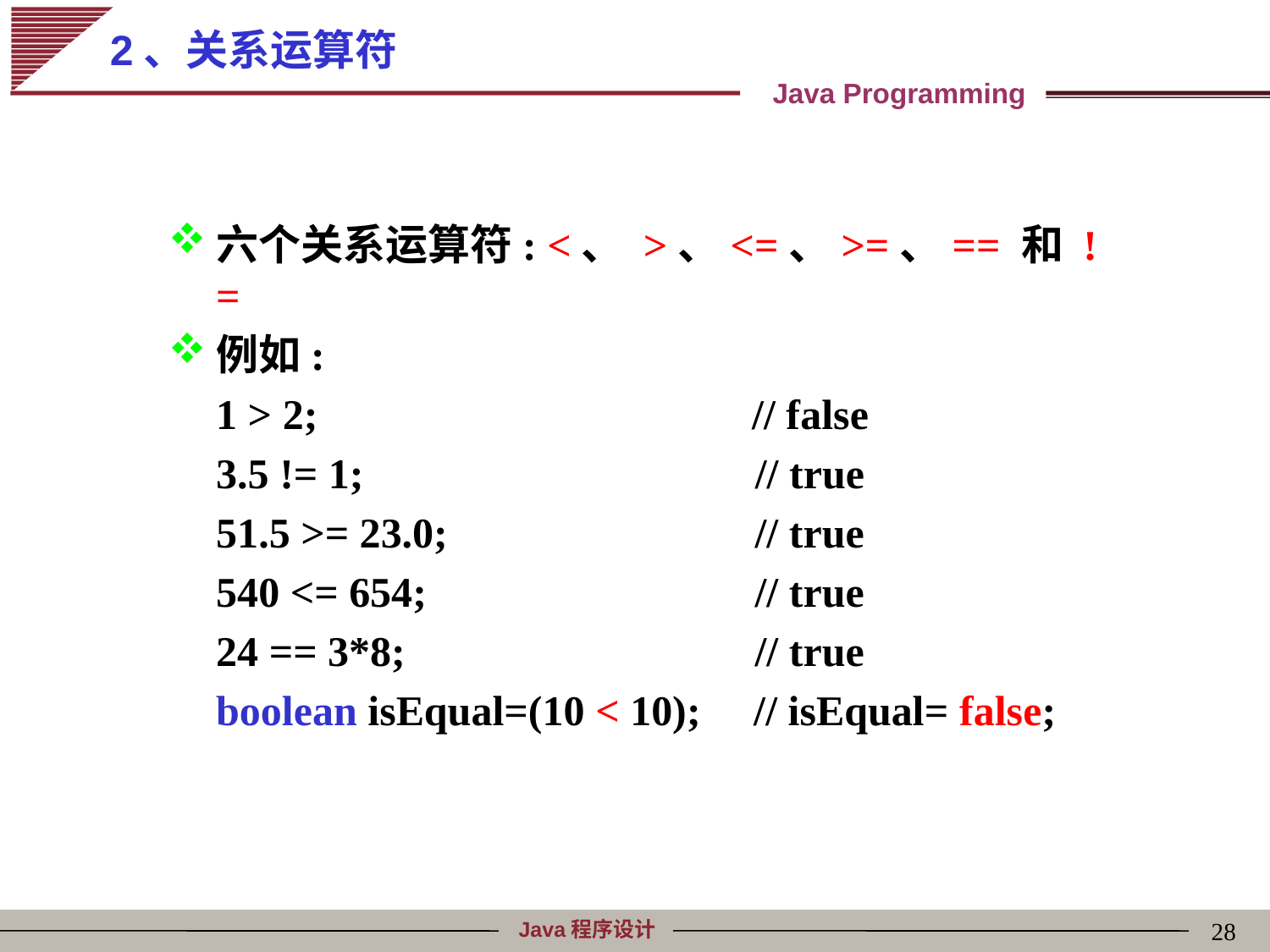

# 2、关系运算符
六个关系运算符: <、 >、<=、>=、== 和 !=
例如:
	1 > 2;                                         // false
	3.5 != 1;                                     // true
	51.5 >= 23.0;                             // true
	540 <= 654;                               // true
	24 == 3*8;                                 // true
	boolean isEqual=(10 < 10);     // isEqual= false;